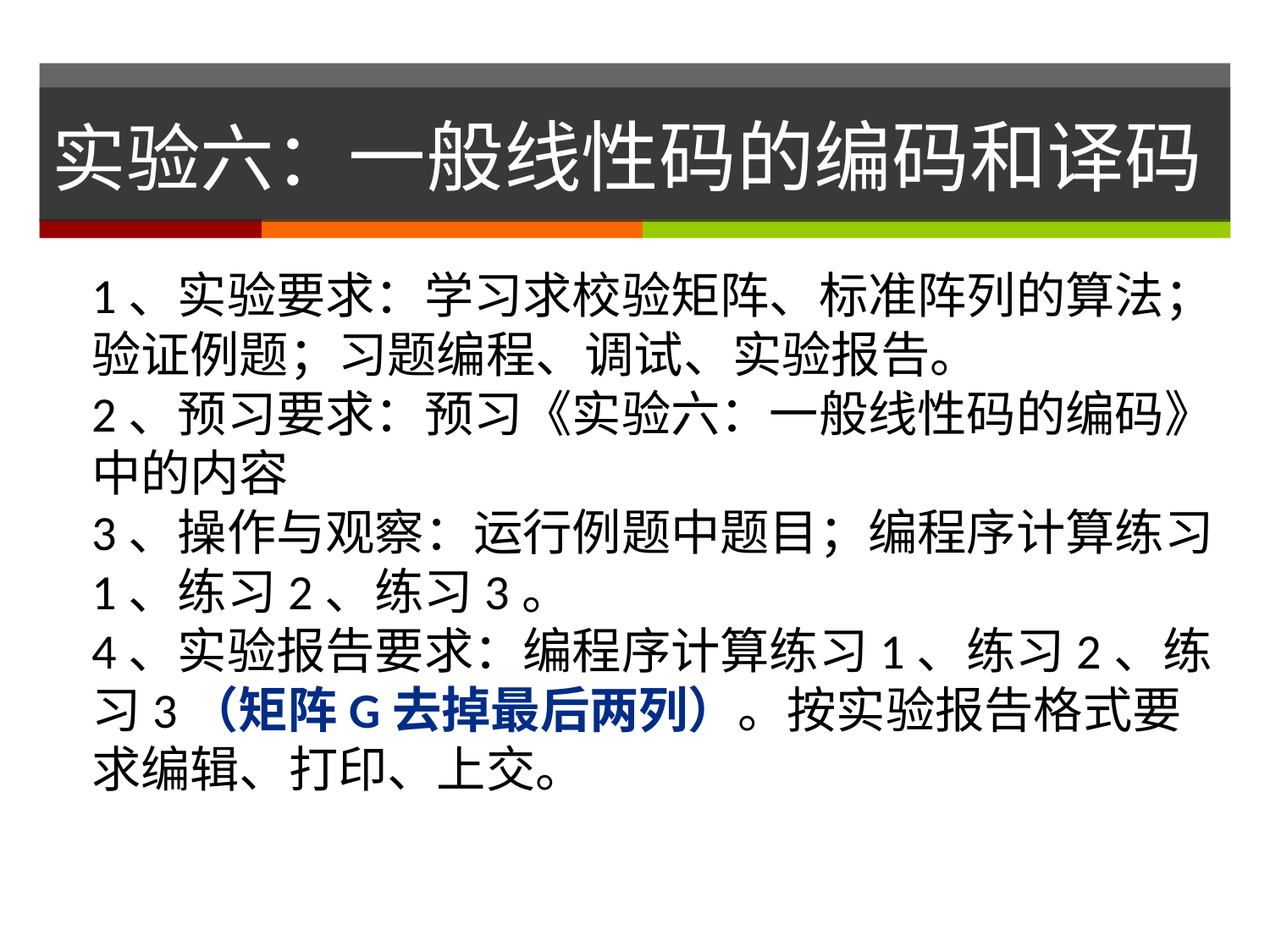

# 实验六：一般线性码的编码和译码
1、实验要求：学习求校验矩阵、标准阵列的算法；验证例题；习题编程、调试、实验报告。
2、预习要求：预习《实验六：一般线性码的编码》中的内容
3、操作与观察：运行例题中题目；编程序计算练习1、练习2、练习3。
4、实验报告要求：编程序计算练习1、练习2、练习3（矩阵G去掉最后两列）。按实验报告格式要求编辑、打印、上交。